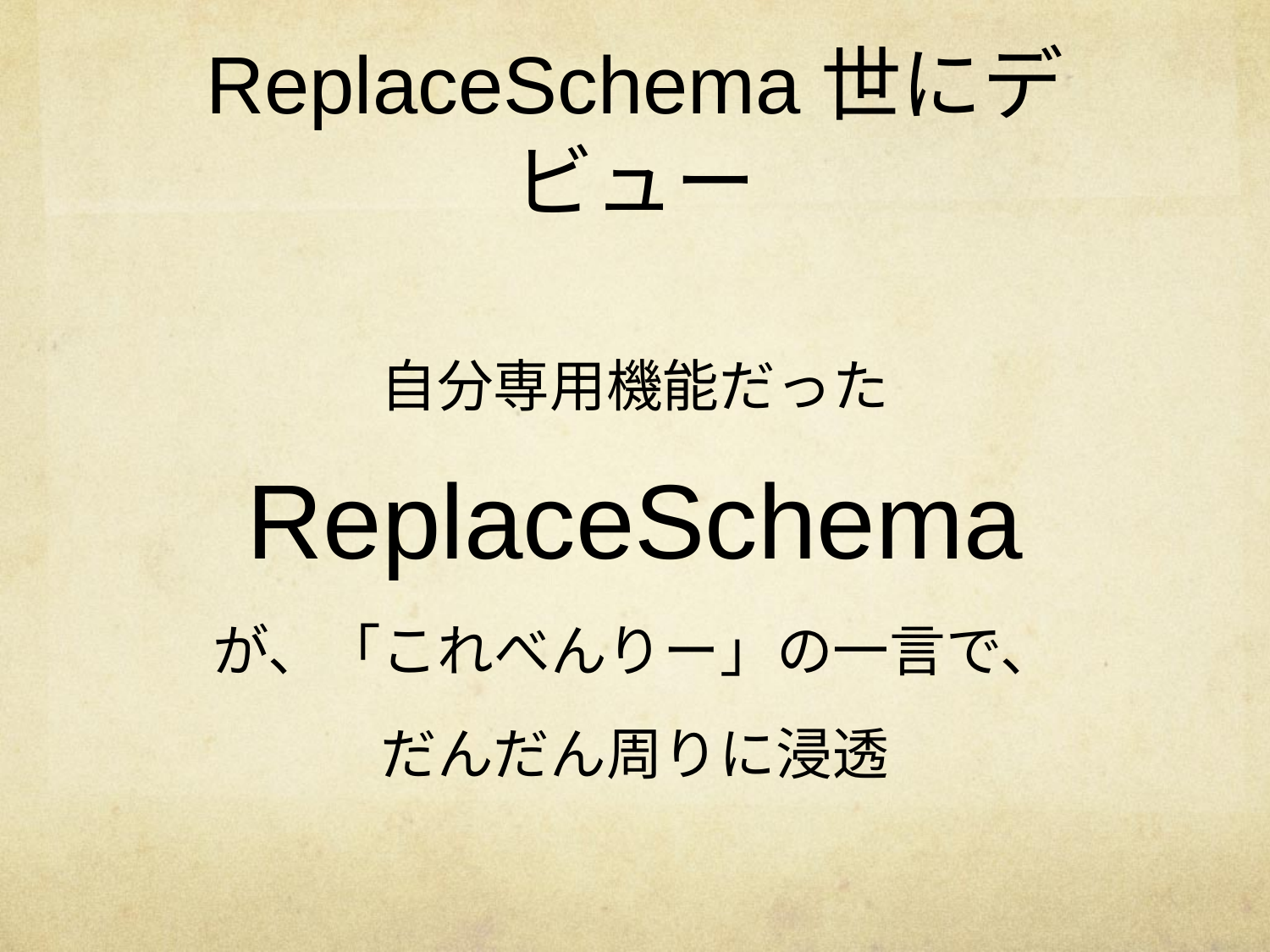

# ReplaceSchema世にデビュー

自分専用機能だった
ReplaceSchema
が、「これべんりー」の一言で、
だんだん周りに浸透